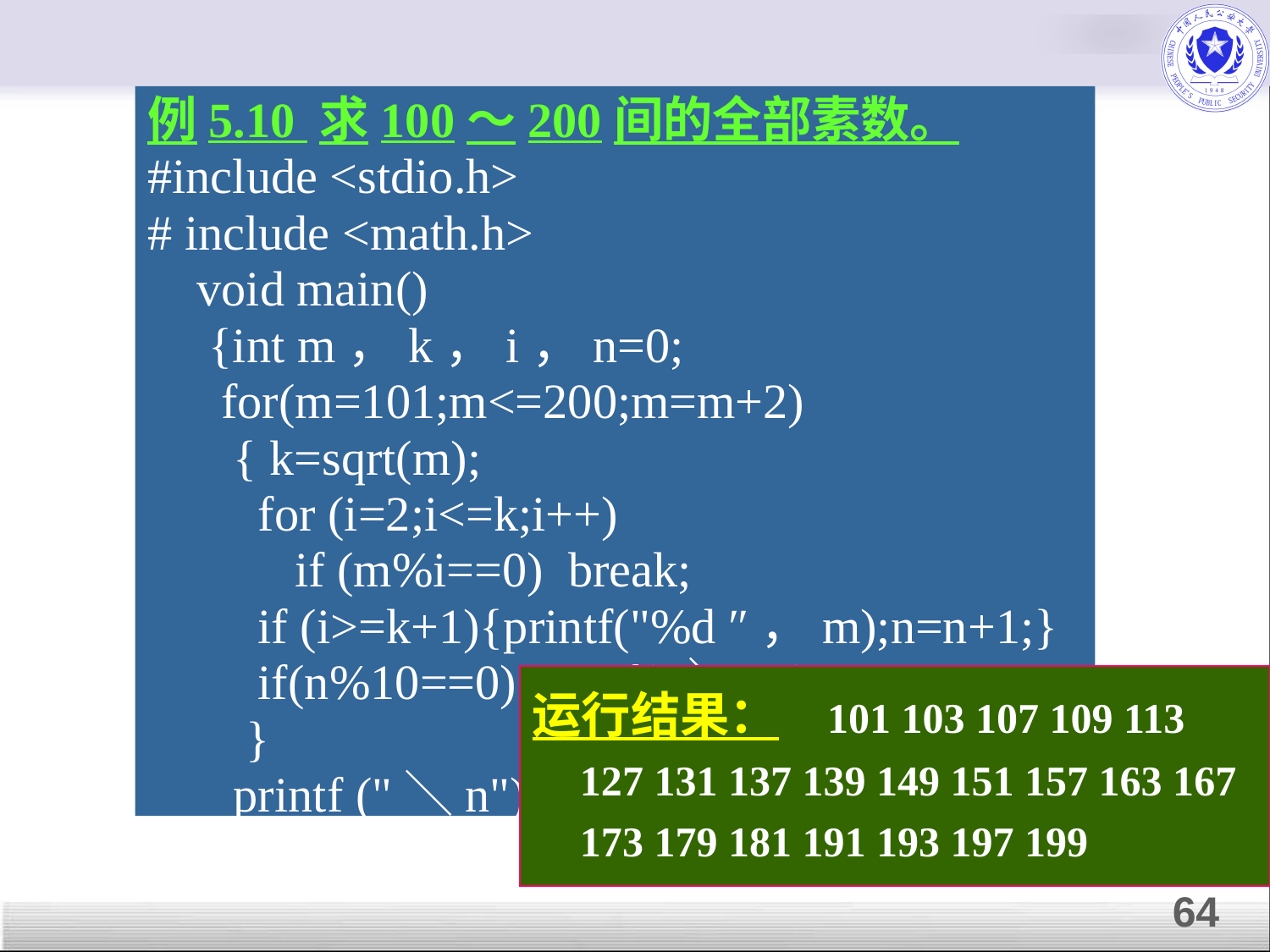

例5.10 求100～200间的全部素数。
#include <stdio.h>
# include <math.h>
    void main()
     {int m，k，i，n=0;
      for(m=101;m<=200;m=m+2)
       { k=sqrt(m);
         for (i=2;i<=k;i++)
            if (m%i==0)  break;
         if (i>=k+1){printf("%d ″，m);n=n+1;}
         if(n%10==0) printf(″＼n″);
        }
       printf ("＼n");}
运行结果：    101 103 107 109 113 127 131 137 139 149 151 157 163 167 173 179 181 191 193 197 199